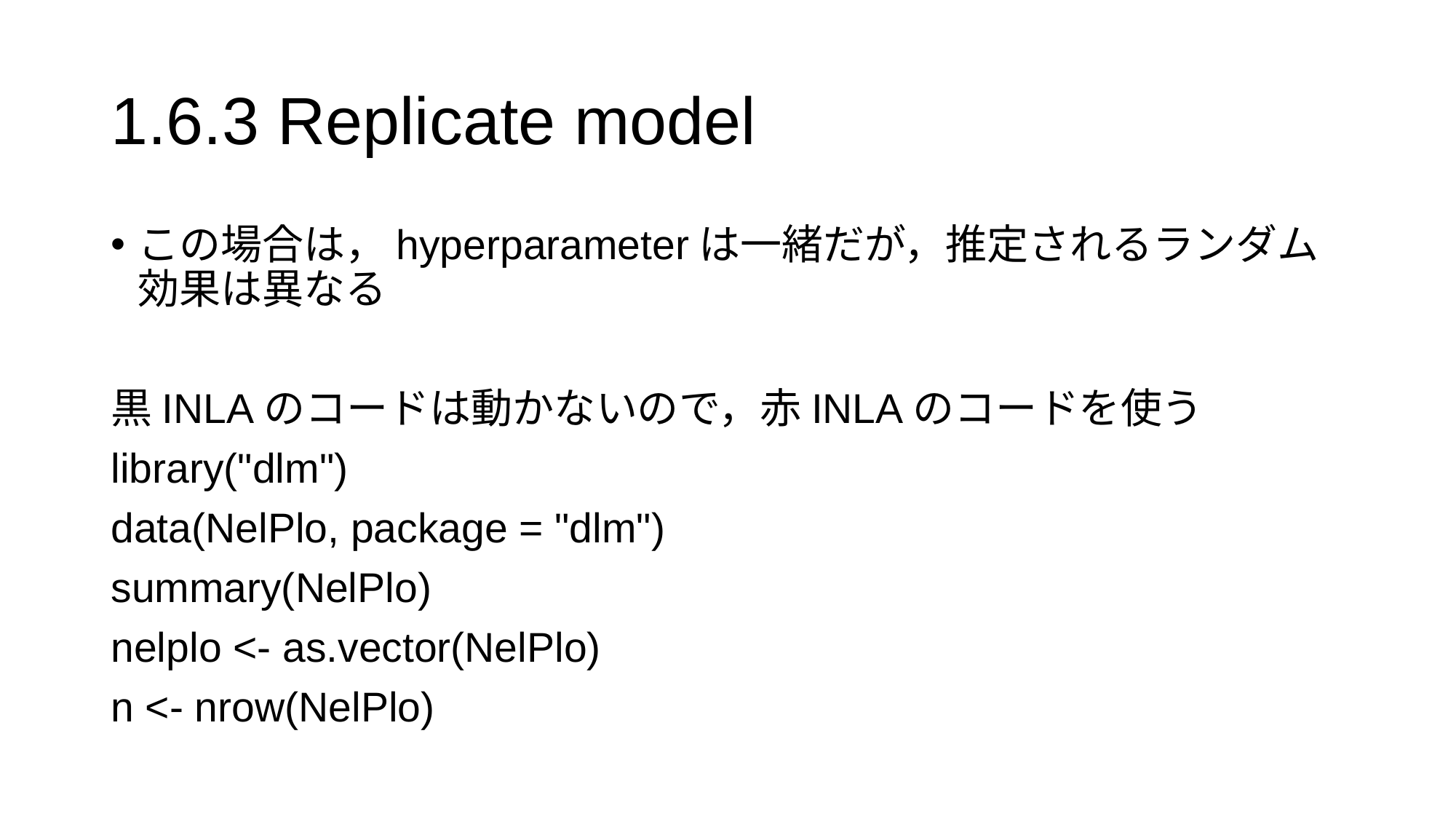

# 1.6.3 Replicate model
この場合は，hyperparameterは一緒だが，推定されるランダム効果は異なる

黒INLAのコードは動かないので，赤INLAのコードを使う
library("dlm")
data(NelPlo, package = "dlm")
summary(NelPlo)
nelplo <- as.vector(NelPlo)
n <- nrow(NelPlo)